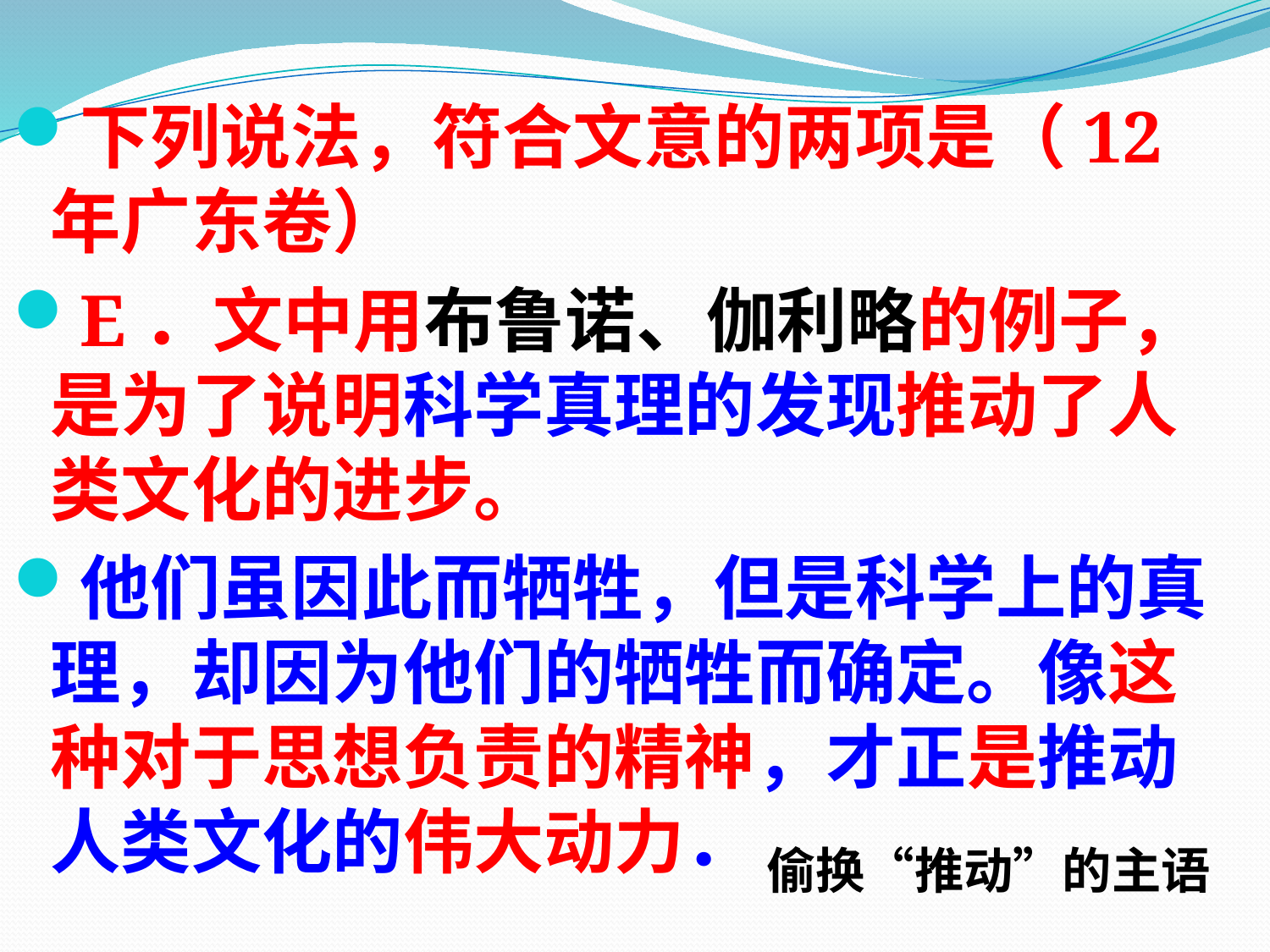

下列说法，符合文意的两项是（12年广东卷）
E．文中用布鲁诺、伽利略的例子，是为了说明科学真理的发现推动了人类文化的进步。
他们虽因此而牺牲，但是科学上的真理，却因为他们的牺牲而确定。像这种对于思想负责的精神，才正是推动人类文化的伟大动力．
偷换“推动”的主语